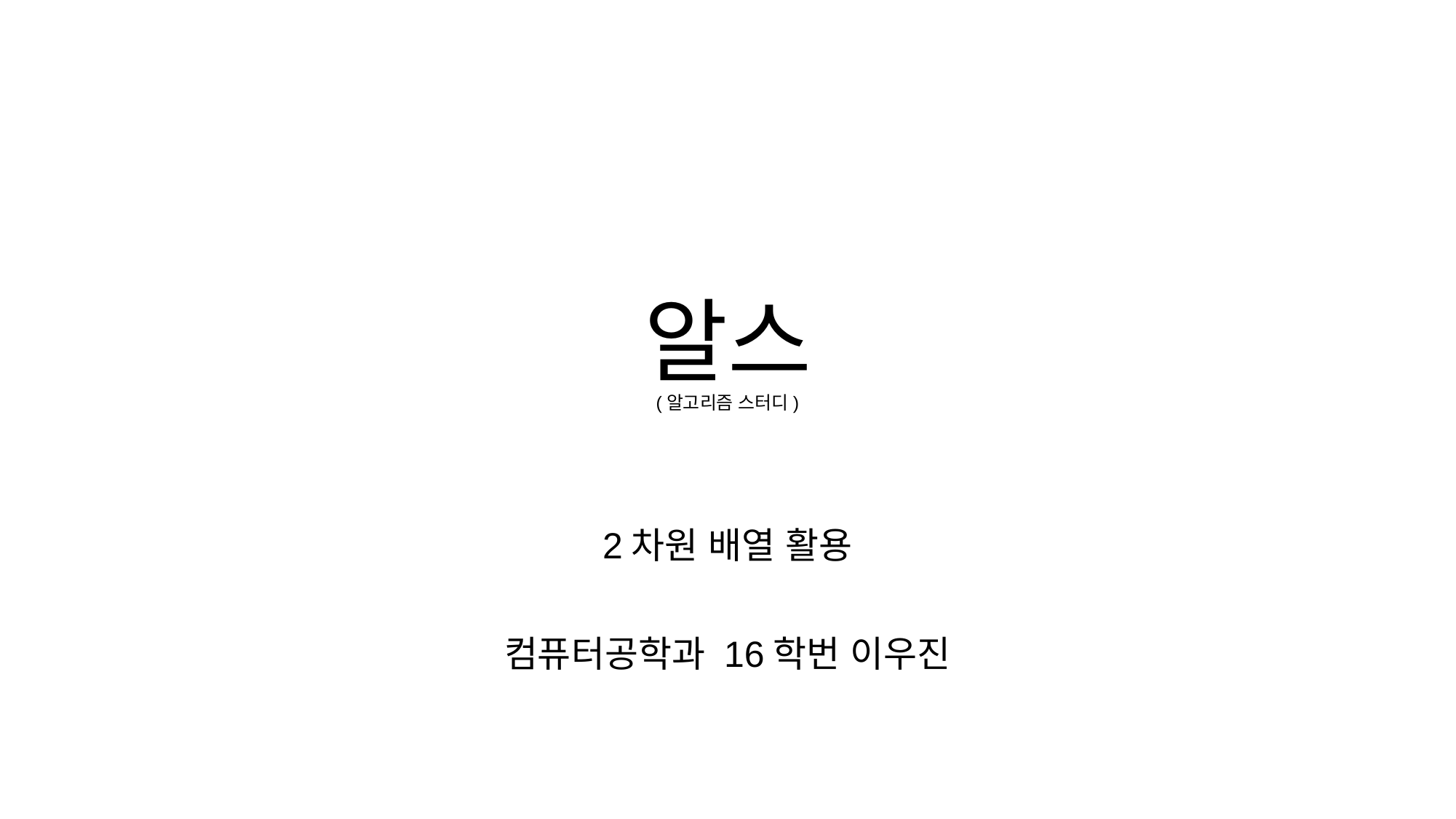

# 알스 (알고리즘 스터디)
2차원 배열 활용

컴퓨터공학과 16학번 이우진